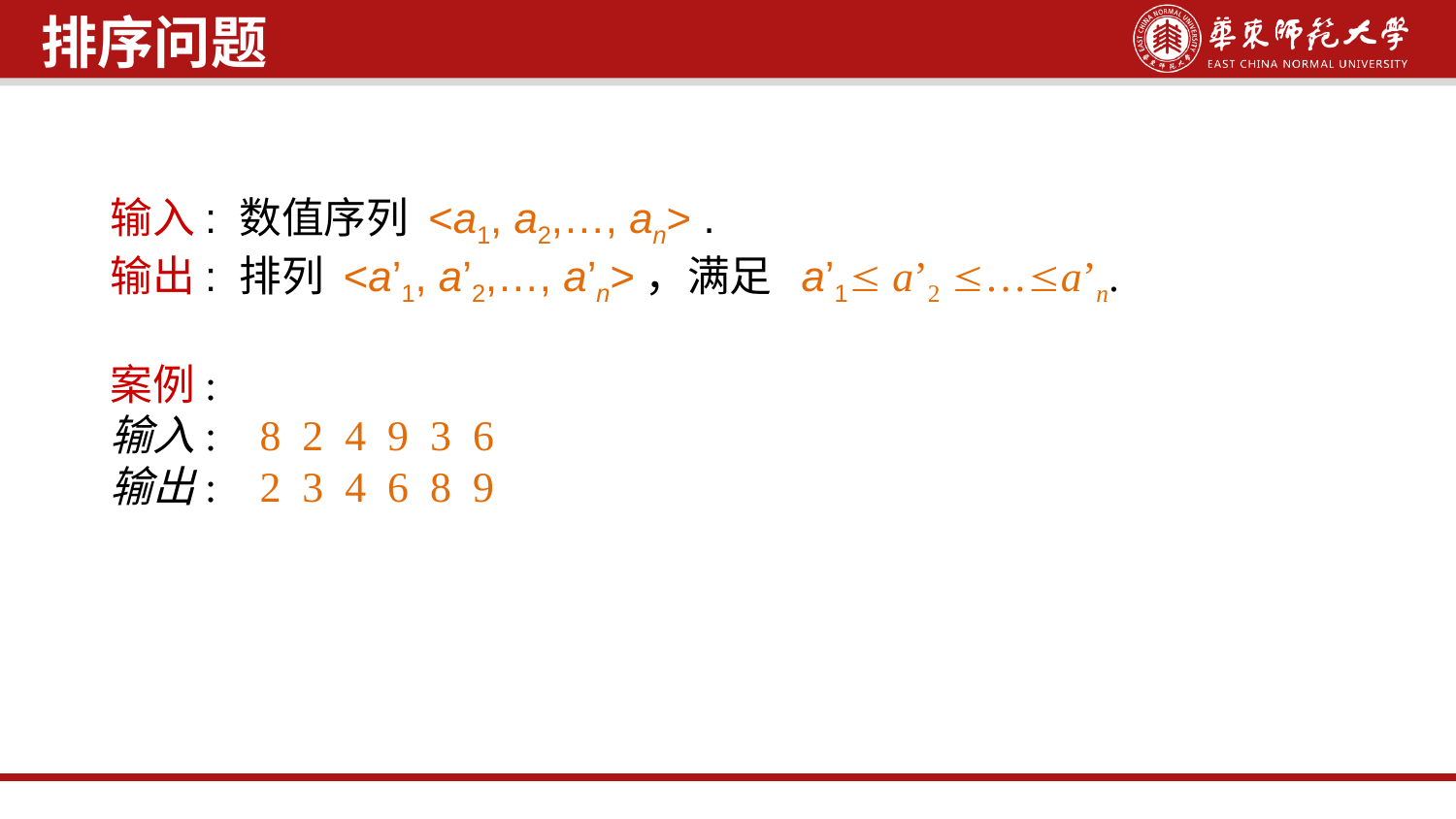

排序问题
输入: 数值序列 <a1, a2,…, an> .
输出: 排列 <a’1, a’2,…, a’n>，满足  a’1≤ a’2 ≤…≤a’n.

案例:
输入:    8  2  4  9  3  6
输出:    2  3  4  6  8  9